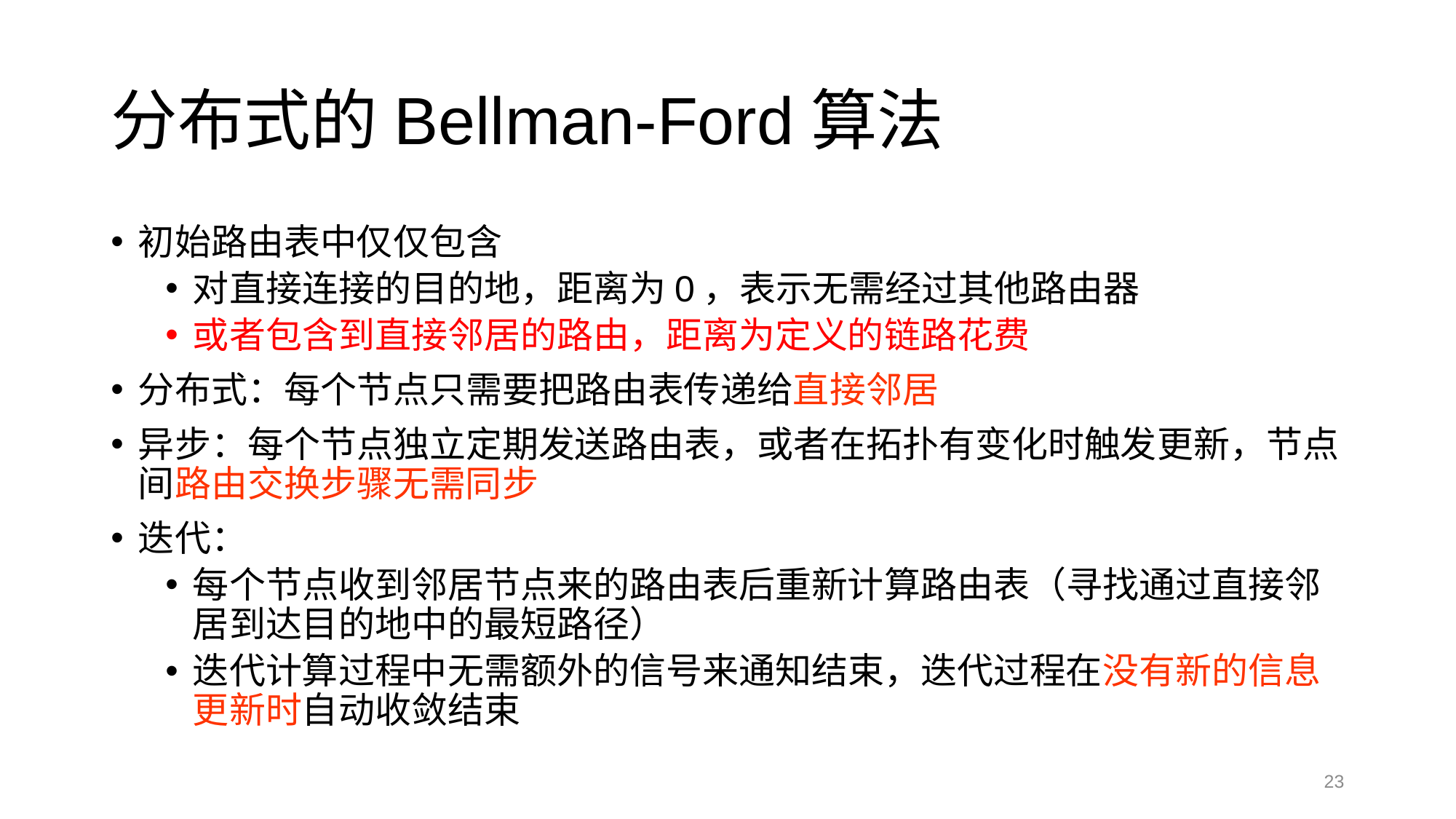

# 分布式的Bellman-Ford算法
初始路由表中仅仅包含
对直接连接的目的地，距离为0，表示无需经过其他路由器
或者包含到直接邻居的路由，距离为定义的链路花费
分布式：每个节点只需要把路由表传递给直接邻居
异步：每个节点独立定期发送路由表，或者在拓扑有变化时触发更新，节点间路由交换步骤无需同步
迭代：
每个节点收到邻居节点来的路由表后重新计算路由表（寻找通过直接邻居到达目的地中的最短路径）
迭代计算过程中无需额外的信号来通知结束，迭代过程在没有新的信息更新时自动收敛结束
23